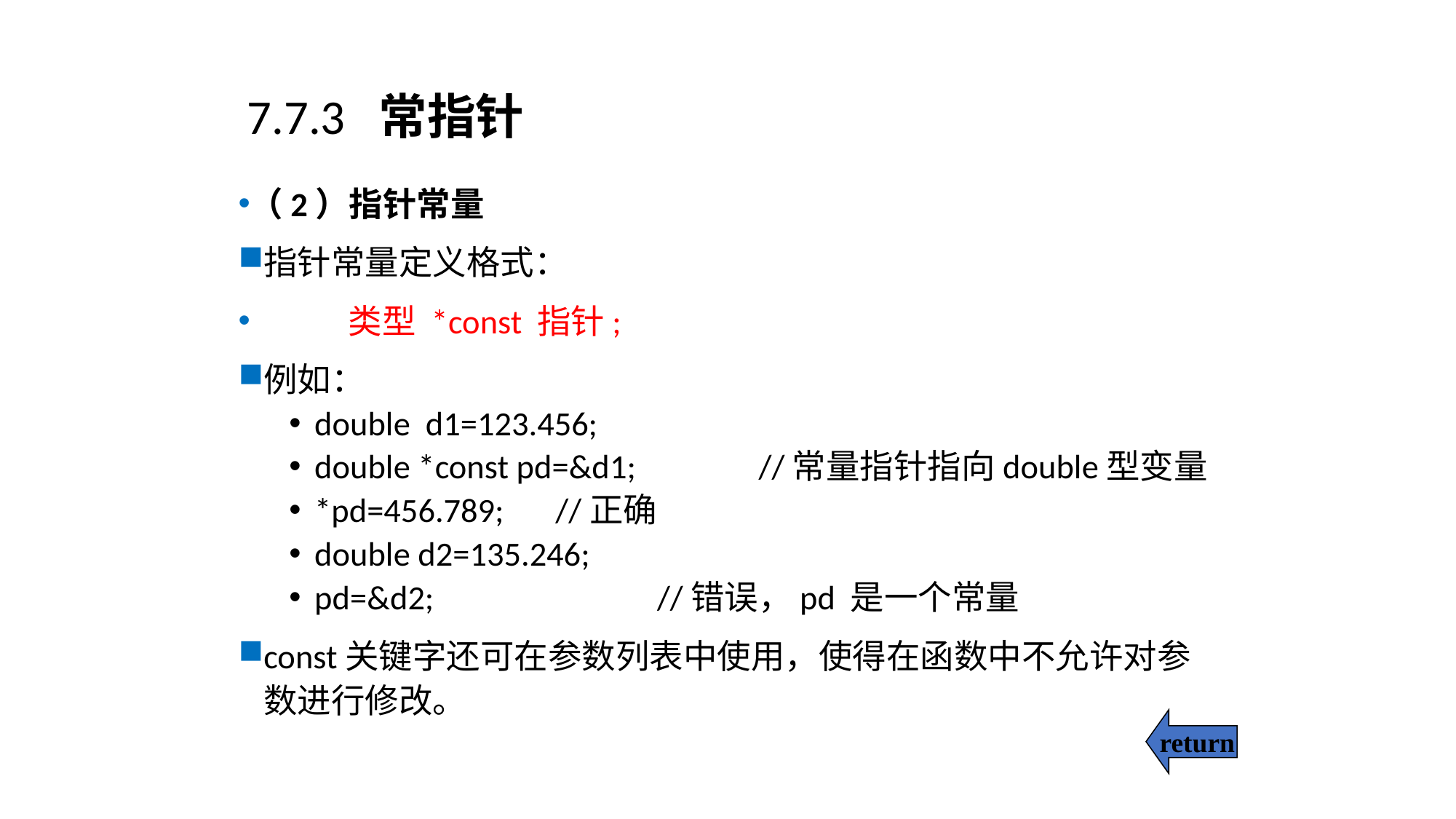

# 7.7.3  常指针
（2）指针常量
指针常量定义格式：
            类型 *const 指针;
例如：
double  d1=123.456;
double *const pd=&d1;	     //常量指针指向double型变量
*pd=456.789;		     //正确
double d2=135.246;
pd=&d2;		        	     //错误，pd 是一个常量
const关键字还可在参数列表中使用，使得在函数中不允许对参数进行修改。
return